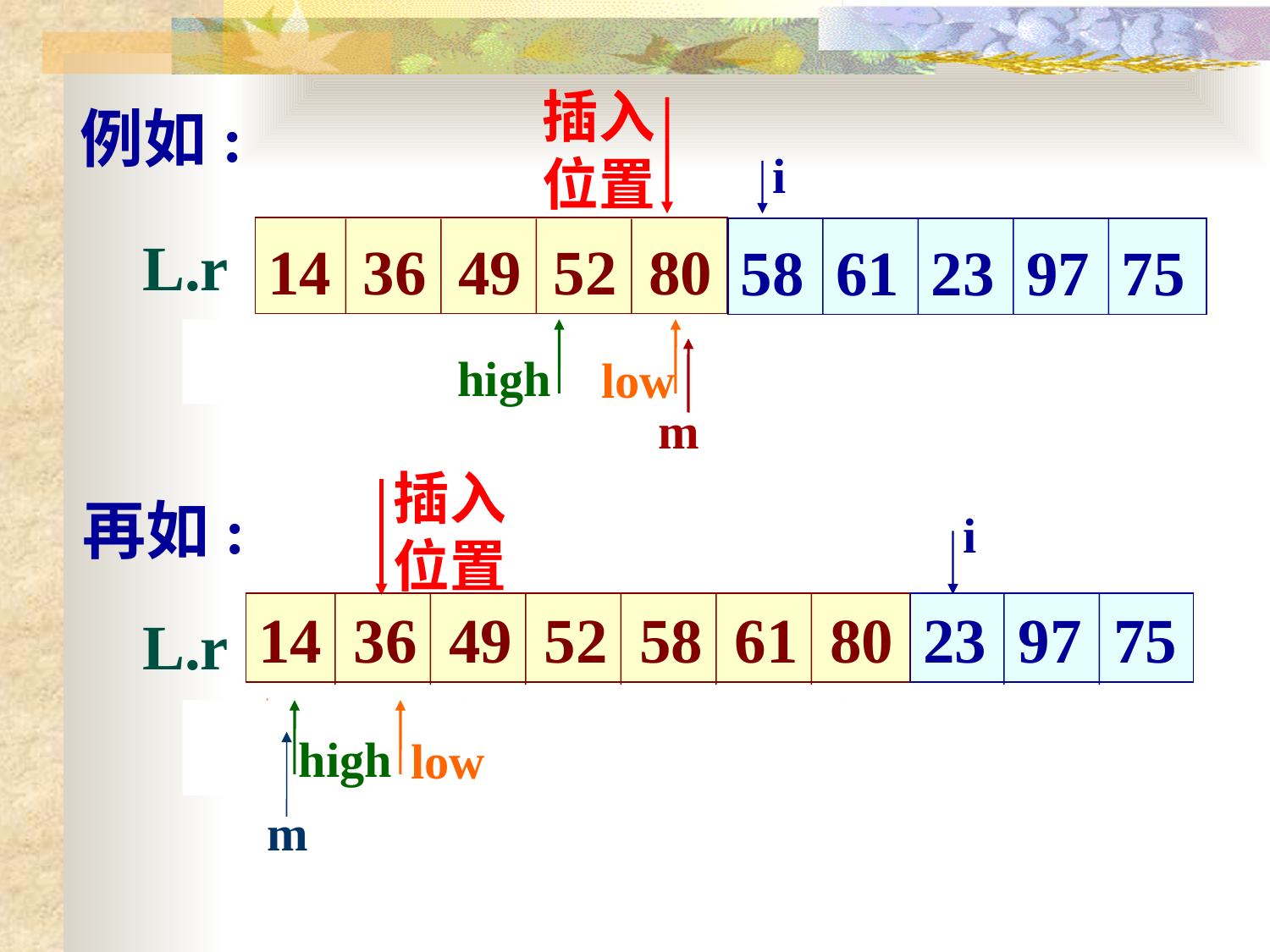

插入
位置
例如:

i

L.r
14  36  49  52  80
58  61  23  97  75

high
high
low
low
low
m
m
m
插入
位置

再如:
i

14  36  49  52  58  61  80
23  97  75
L.r

low
high
high

high
low

m
m
m